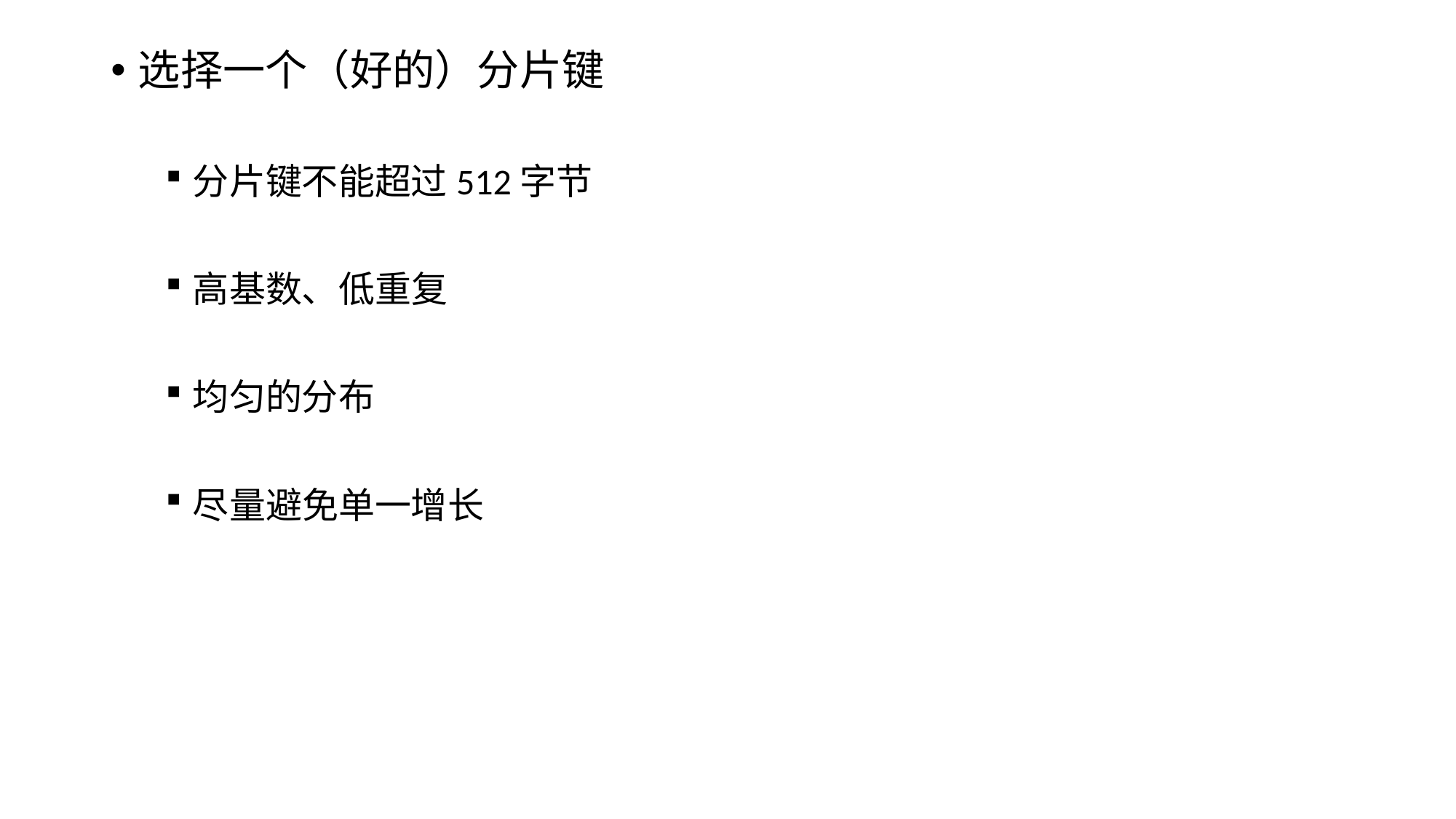

选择一个（好的）分片键

分片键不能超过512字节

高基数、低重复

均匀的分布

尽量避免单一增长